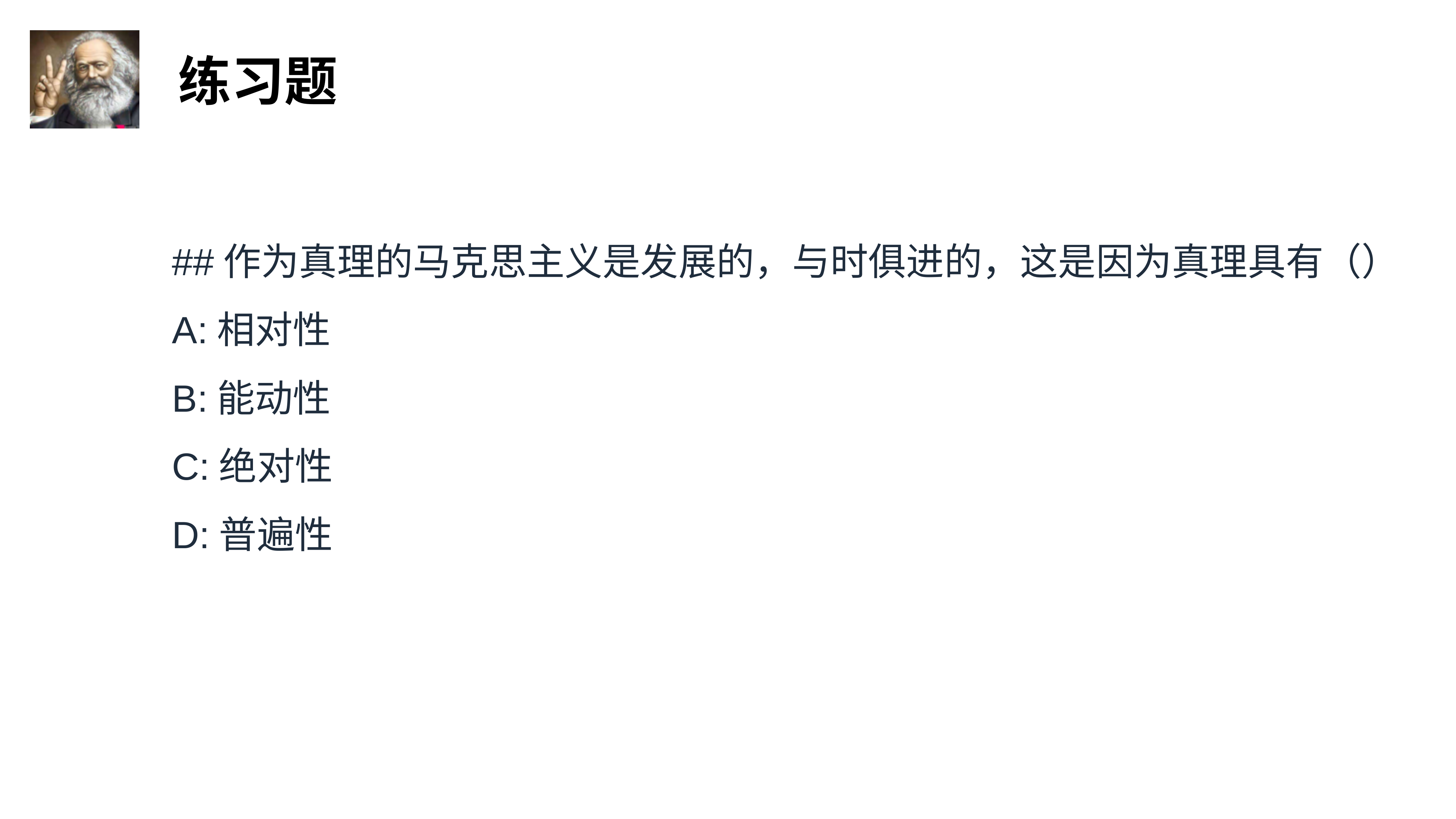

##作为真理的马克思主义是发展的，与时俱进的，这是因为真理具有（）
A:相对性
B:能动性
C:绝对性
D:普遍性